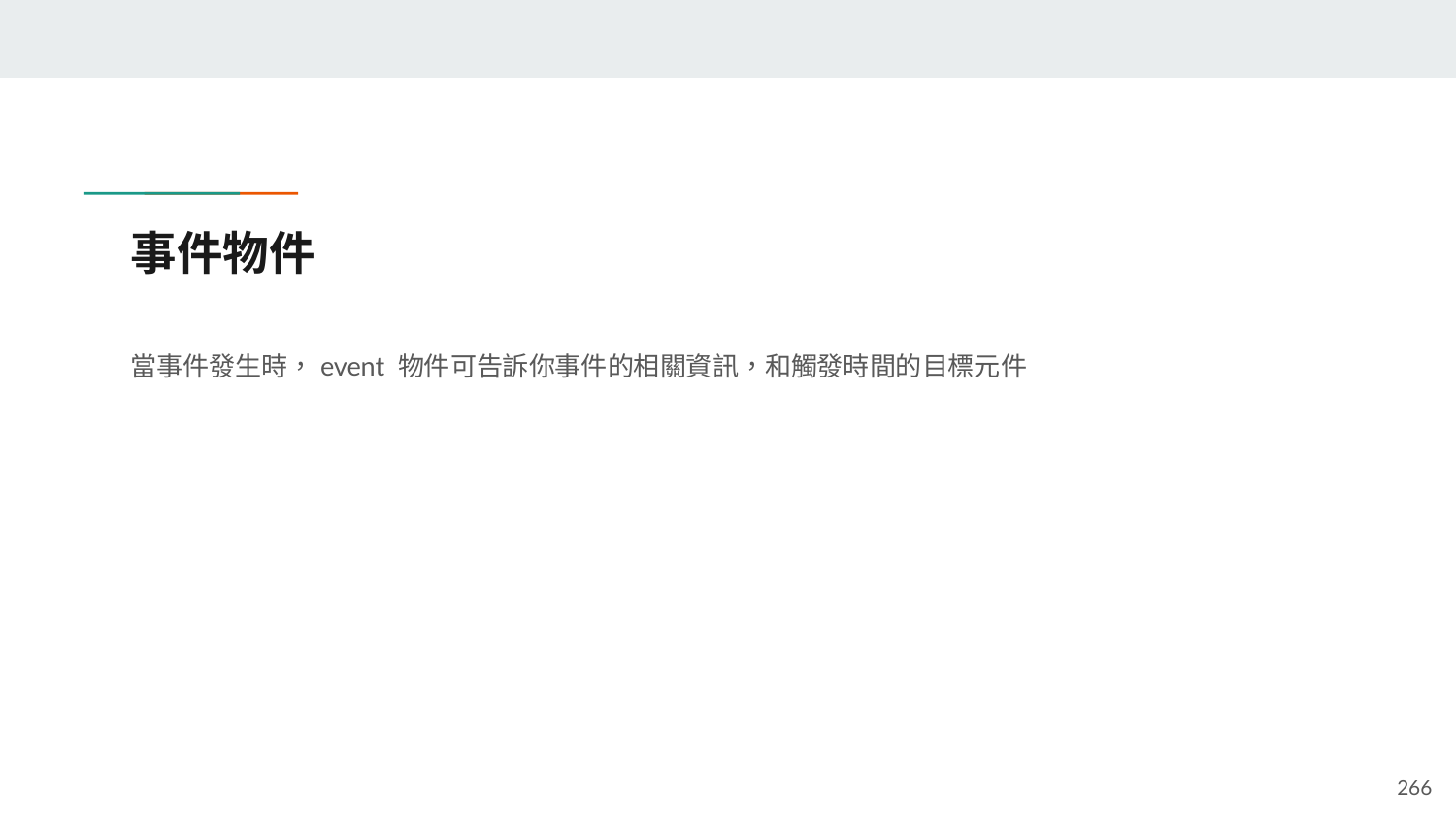

# 事件物件
當事件發生時，event 物件可告訴你事件的相關資訊，和觸發時間的目標元件
266